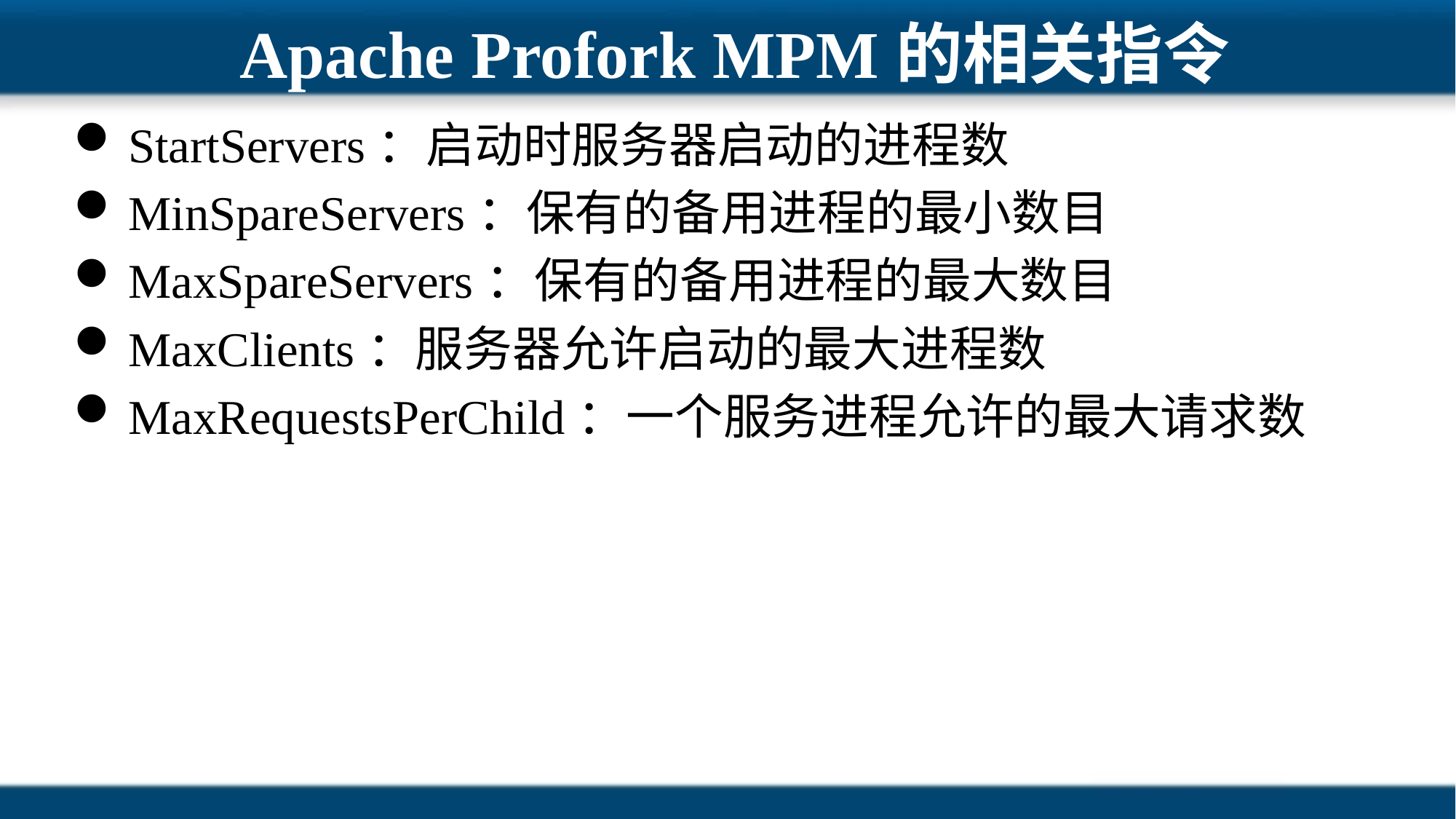

# Apache Profork MPM的相关指令
StartServers：启动时服务器启动的进程数
MinSpareServers：保有的备用进程的最小数目
MaxSpareServers：保有的备用进程的最大数目
MaxClients：服务器允许启动的最大进程数
MaxRequestsPerChild：一个服务进程允许的最大请求数